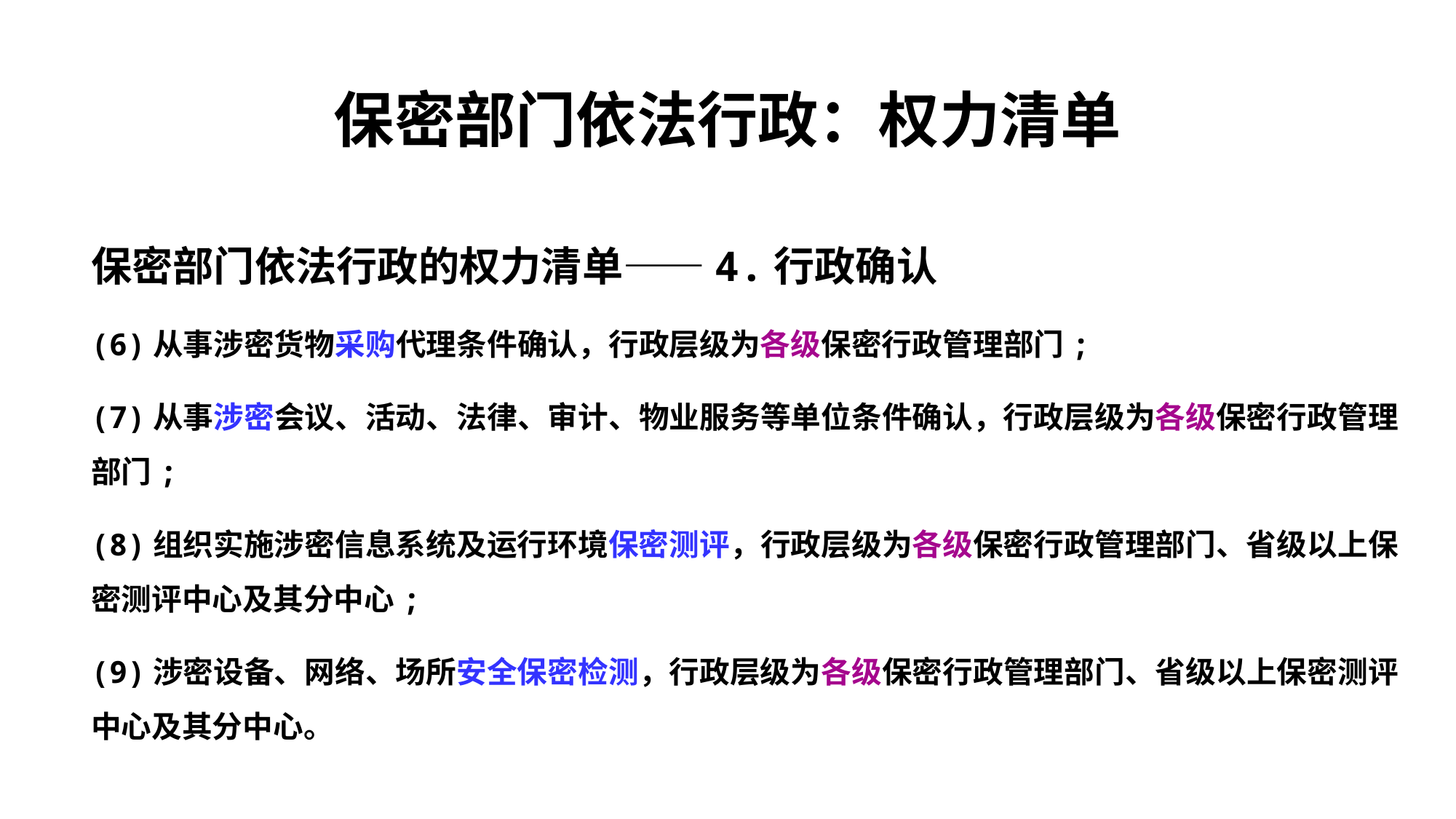

# 保密部门依法行政：权力清单
保密部门依法行政的权力清单——4.行政确认
(6)从事涉密货物采购代理条件确认，行政层级为各级保密行政管理部门;
(7)从事涉密会议、活动、法律、审计、物业服务等单位条件确认，行政层级为各级保密行政管理部门;
(8)组织实施涉密信息系统及运行环境保密测评，行政层级为各级保密行政管理部门、省级以上保密测评中心及其分中心;
(9)涉密设备、网络、场所安全保密检测，行政层级为各级保密行政管理部门、省级以上保密测评中心及其分中心。